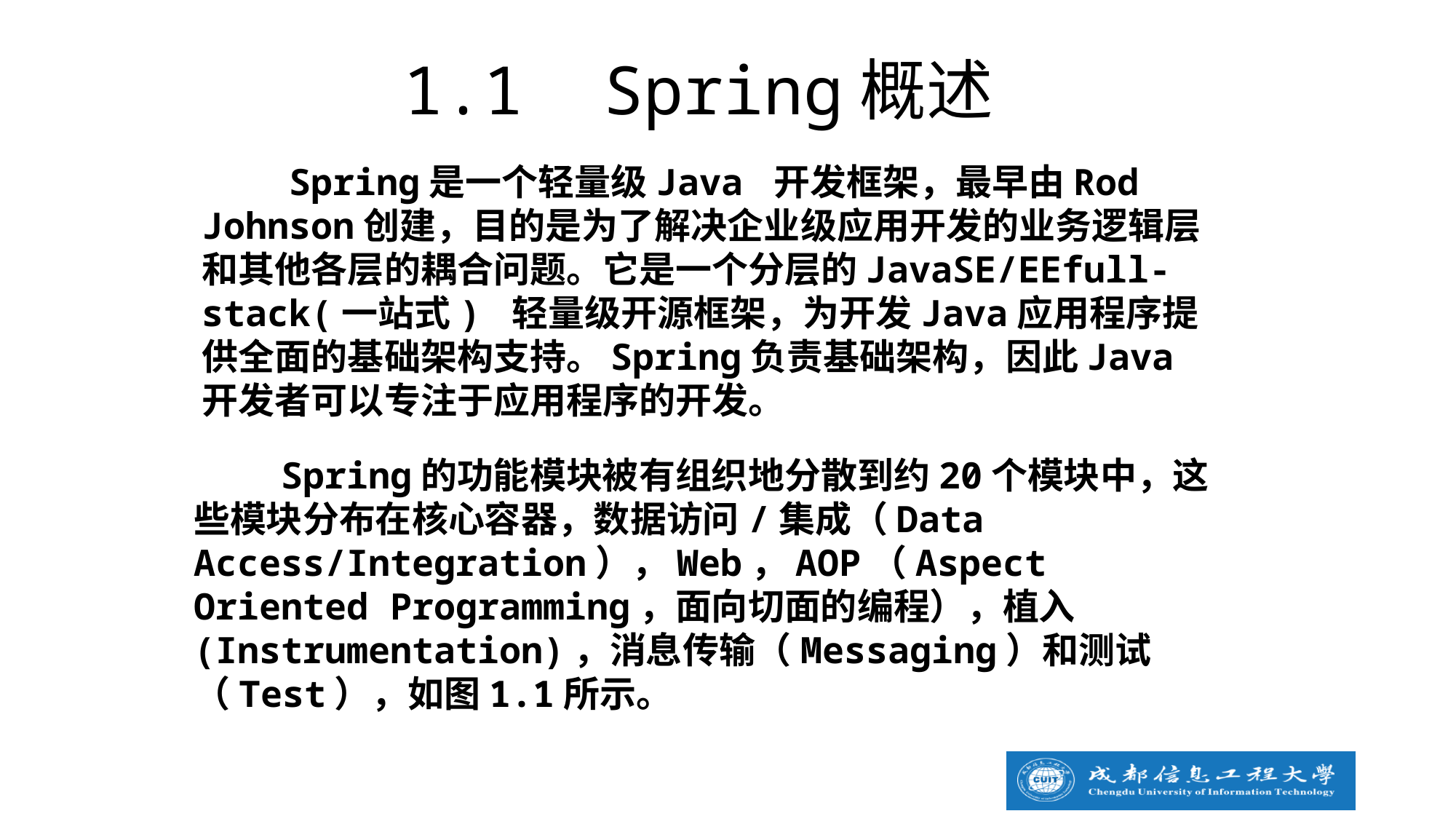

1.1  Spring概述
    Spring是一个轻量级Java 开发框架，最早由Rod Johnson创建，目的是为了解决企业级应用开发的业务逻辑层和其他各层的耦合问题。它是一个分层的JavaSE/EEfull-stack(一站式) 轻量级开源框架，为开发Java应用程序提供全面的基础架构支持。Spring负责基础架构，因此Java开发者可以专注于应用程序的开发。
    Spring的功能模块被有组织地分散到约20个模块中，这些模块分布在核心容器，数据访问/集成（Data Access/Integration），Web，AOP（Aspect Oriented Programming，面向切面​​的编程），植入(Instrumentation)，消息传输（Messaging）和测试（Test），如图1.1所示。